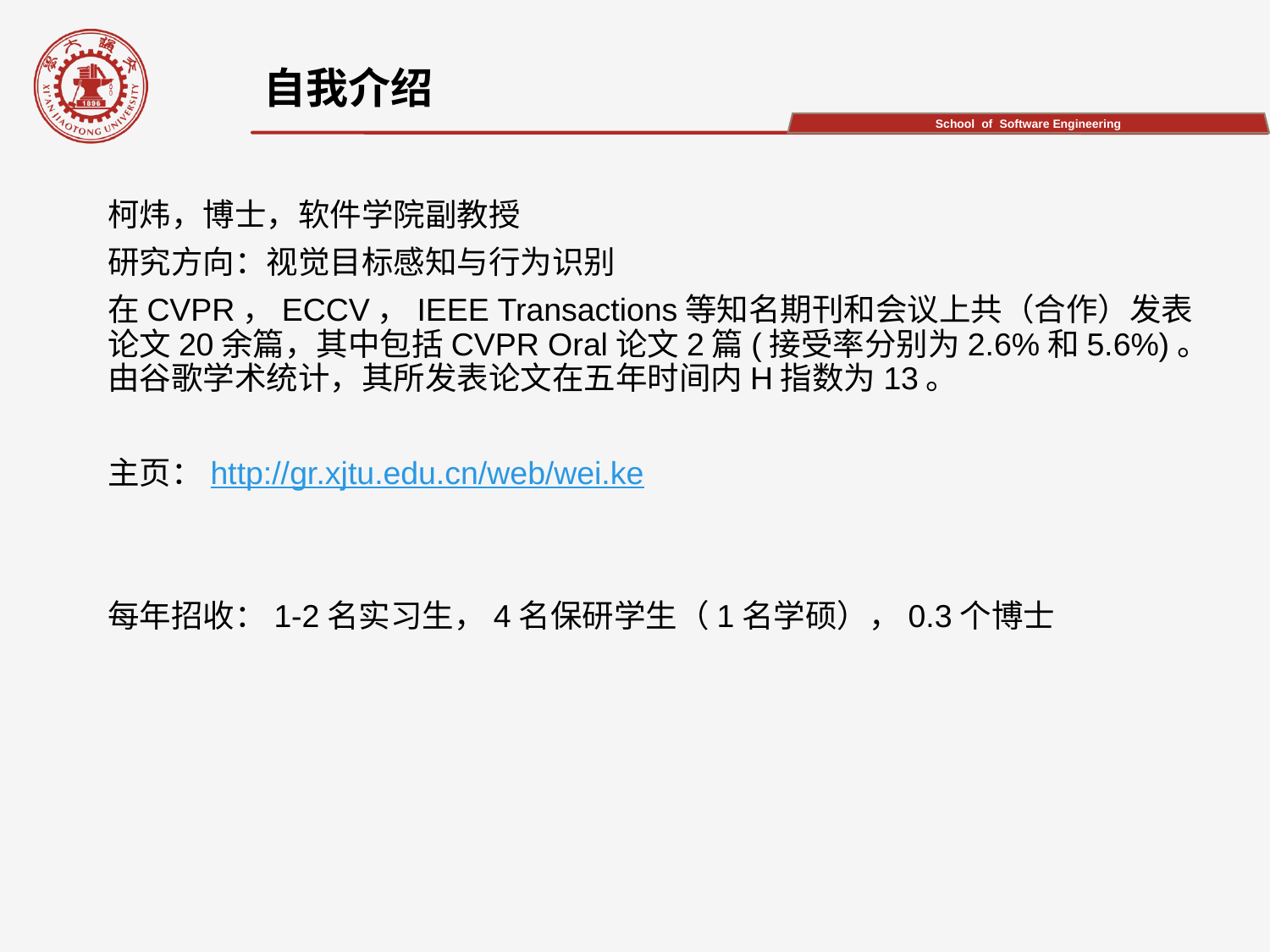

自我介绍
柯炜，博士，软件学院副教授
研究方向：视觉目标感知与行为识别
在CVPR，ECCV，IEEE Transactions等知名期刊和会议上共（合作）发表论文20余篇，其中包括CVPR Oral论文2篇(接受率分别为2.6%和5.6%)。由谷歌学术统计，其所发表论文在五年时间内H指数为13。

主页：http://gr.xjtu.edu.cn/web/wei.ke

每年招收：1-2名实习生，4名保研学生（1名学硕），0.3个博士